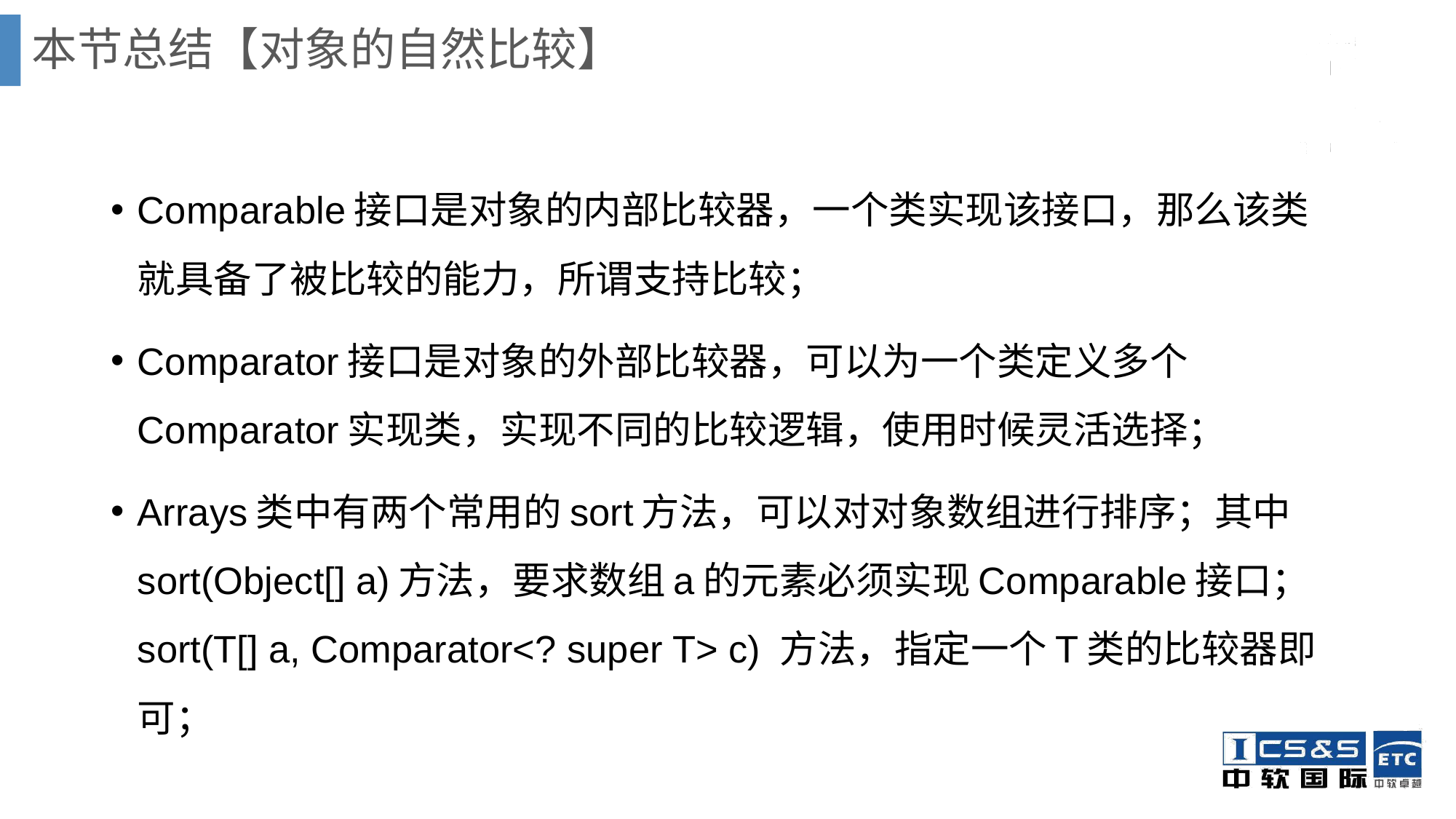

# 本节总结【对象的自然比较】
Comparable接口是对象的内部比较器，一个类实现该接口，那么该类就具备了被比较的能力，所谓支持比较；
Comparator接口是对象的外部比较器，可以为一个类定义多个Comparator实现类，实现不同的比较逻辑，使用时候灵活选择；
Arrays类中有两个常用的sort方法，可以对对象数组进行排序；其中sort(Object[] a)方法，要求数组a的元素必须实现Comparable接口；sort(T[] a, Comparator<? super T> c) 方法，指定一个T类的比较器即可；